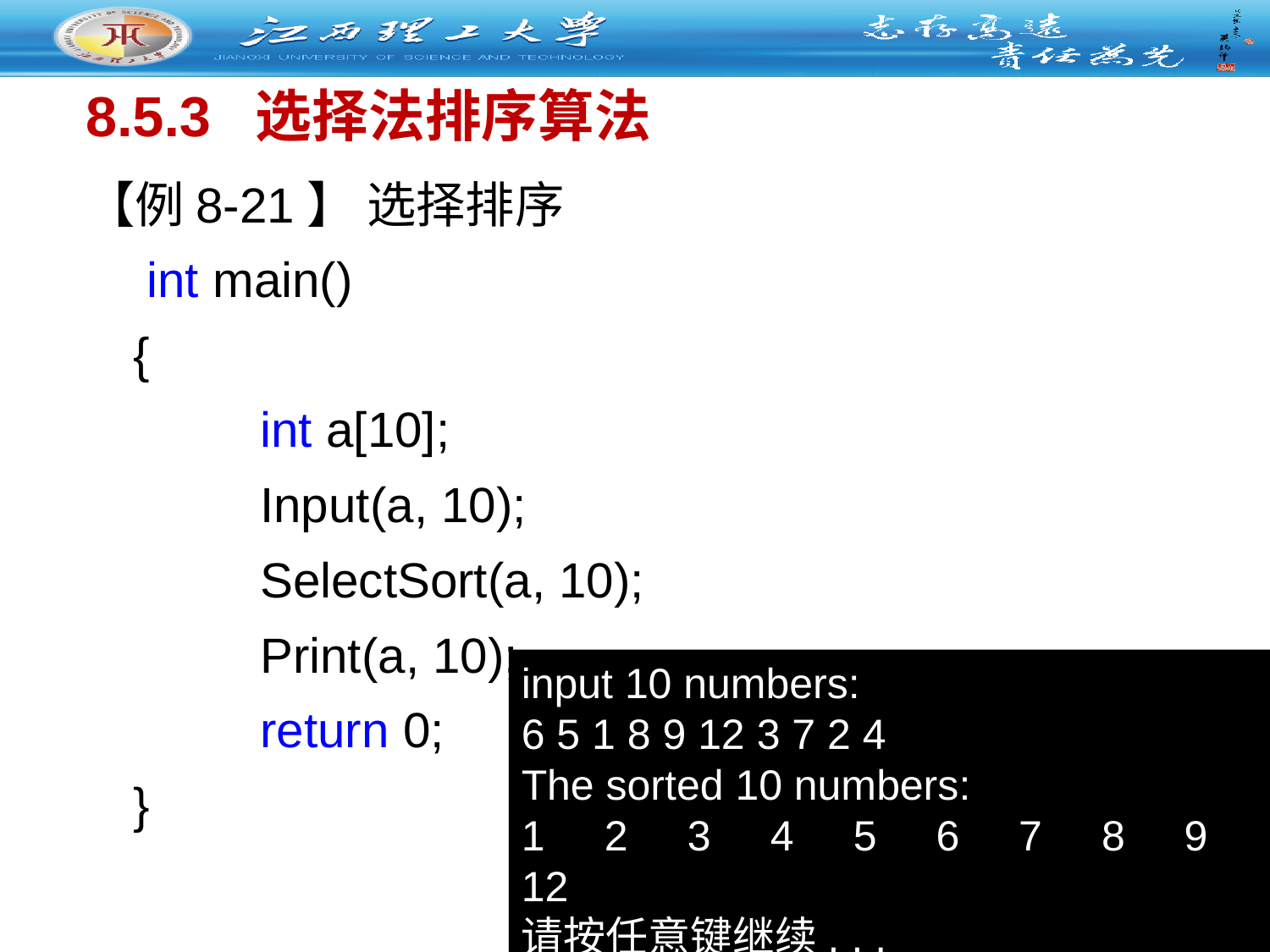

8.5.3  选择法排序算法
【例8-21】 选择排序
 int main()
{
 	int a[10];
 	Input(a, 10);
 	SelectSort(a, 10);
 	Print(a, 10);
 	return 0;
}
input 10 numbers:
6 5 1 8 9 12 3 7 2 4
The sorted 10 numbers:
1     2     3     4     5     6     7     8     9     12
请按任意键继续. . .